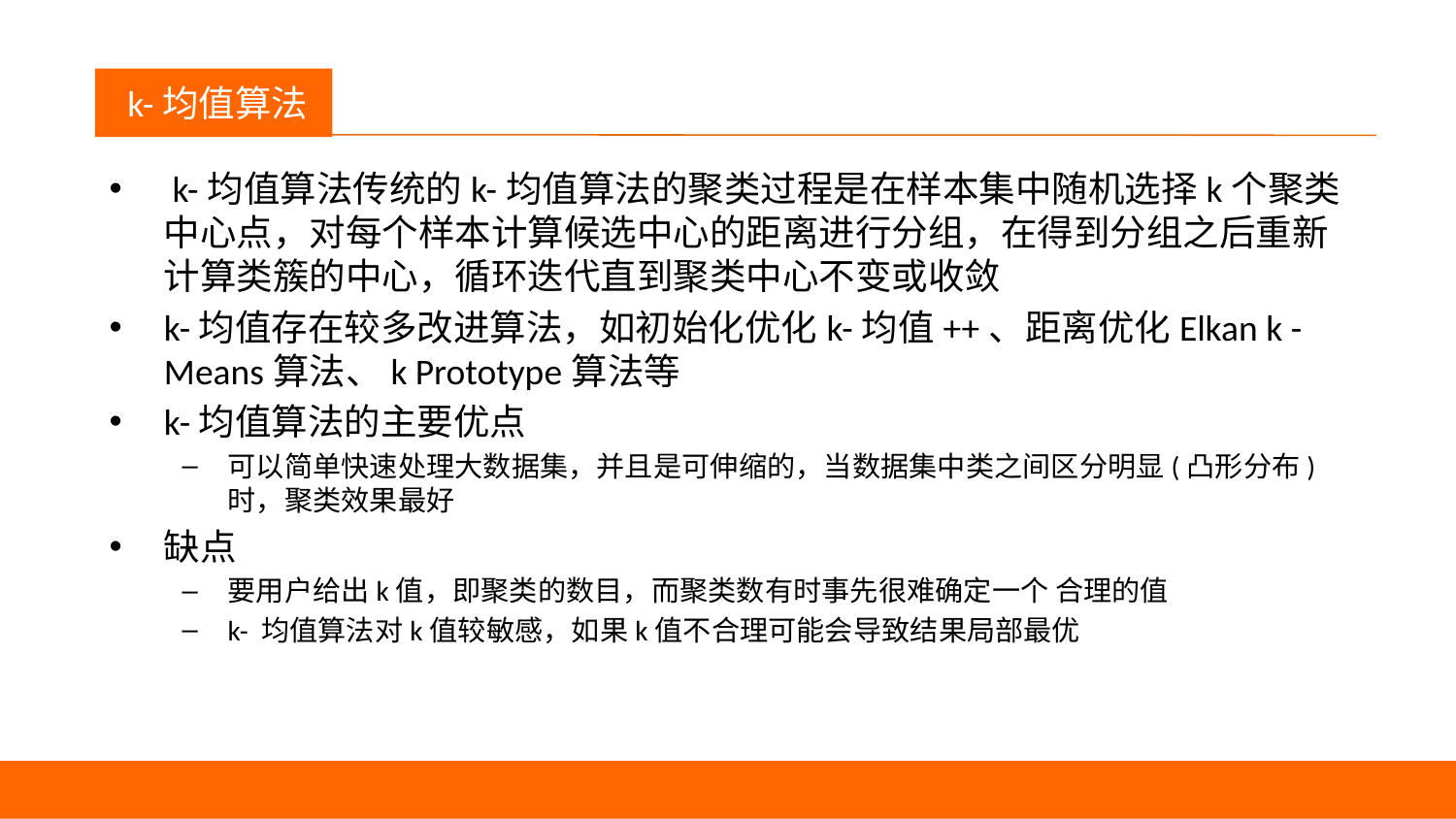

议程
 k-均值算法

 k-均值算法传统的k-均值算法的聚类过程是在样本集中随机选择k个聚类中心点，对每个样本计算候选中心的距离进行分组，在得到分组之后重新计算类簇的中心，循环迭代直到聚类中心不变或收敛
k-均值存在较多改进算法，如初始化优化k-均值++、距离优化Elkan k -Means算法、k Prototype算法等
k-均值算法的主要优点
可以简单快速处理大数据集，并且是可伸缩的，当数据集中类之间区分明显(凸形分布)时，聚类效果最好
缺点
要用户给出k值，即聚类的数目，而聚类数有时事先很难确定一个 合理的值
k- 均值算法对k值较敏感，如果k值不合理可能会导致结果局部最优